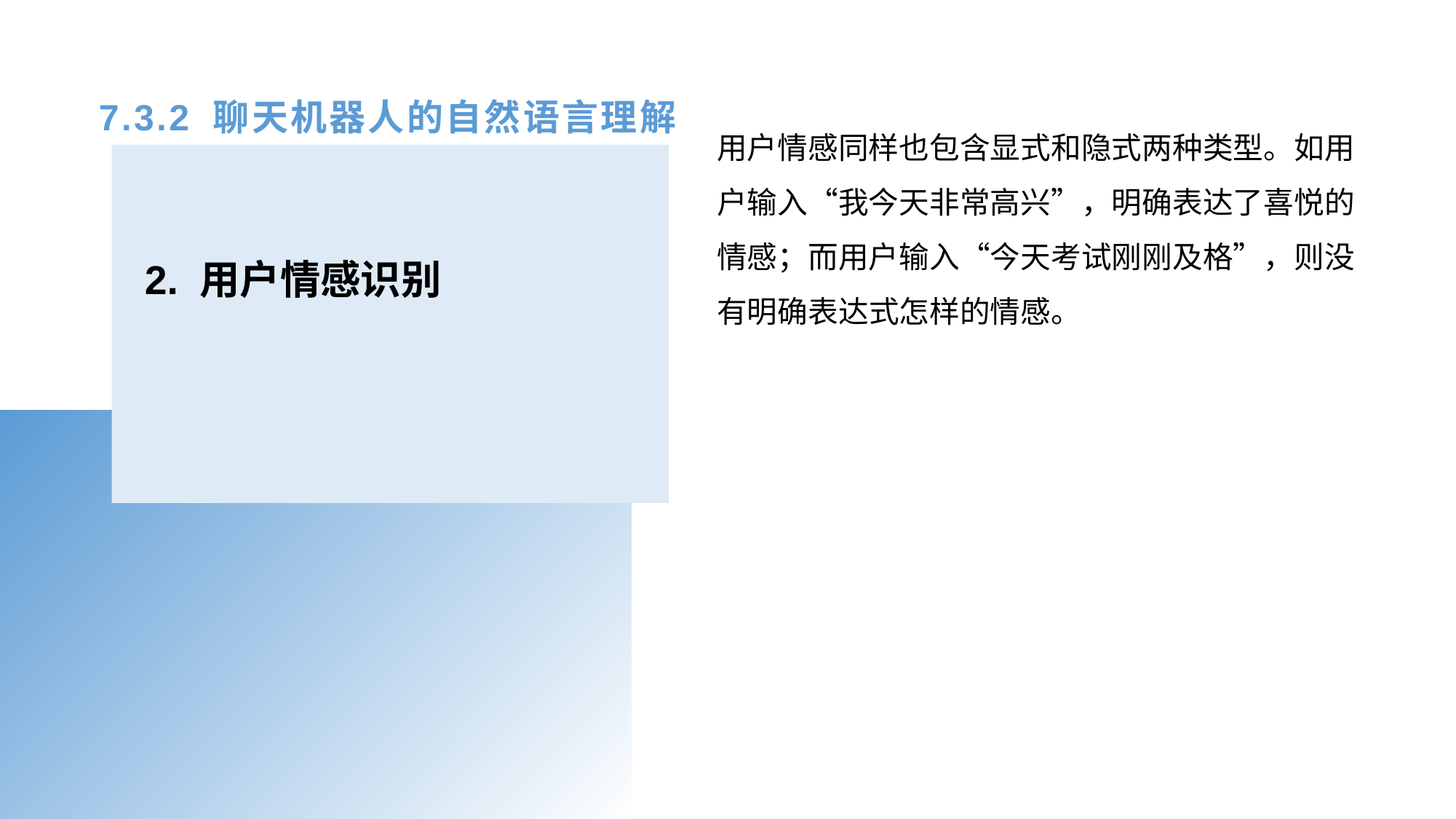

7.3.2 聊天机器人的自然语言理解
用户情感同样也包含显式和隐式两种类型。如用户输入“我今天非常高兴”，明确表达了喜悦的情感；而用户输入“今天考试刚刚及格”，则没有明确表达式怎样的情感。

2. 用户情感识别